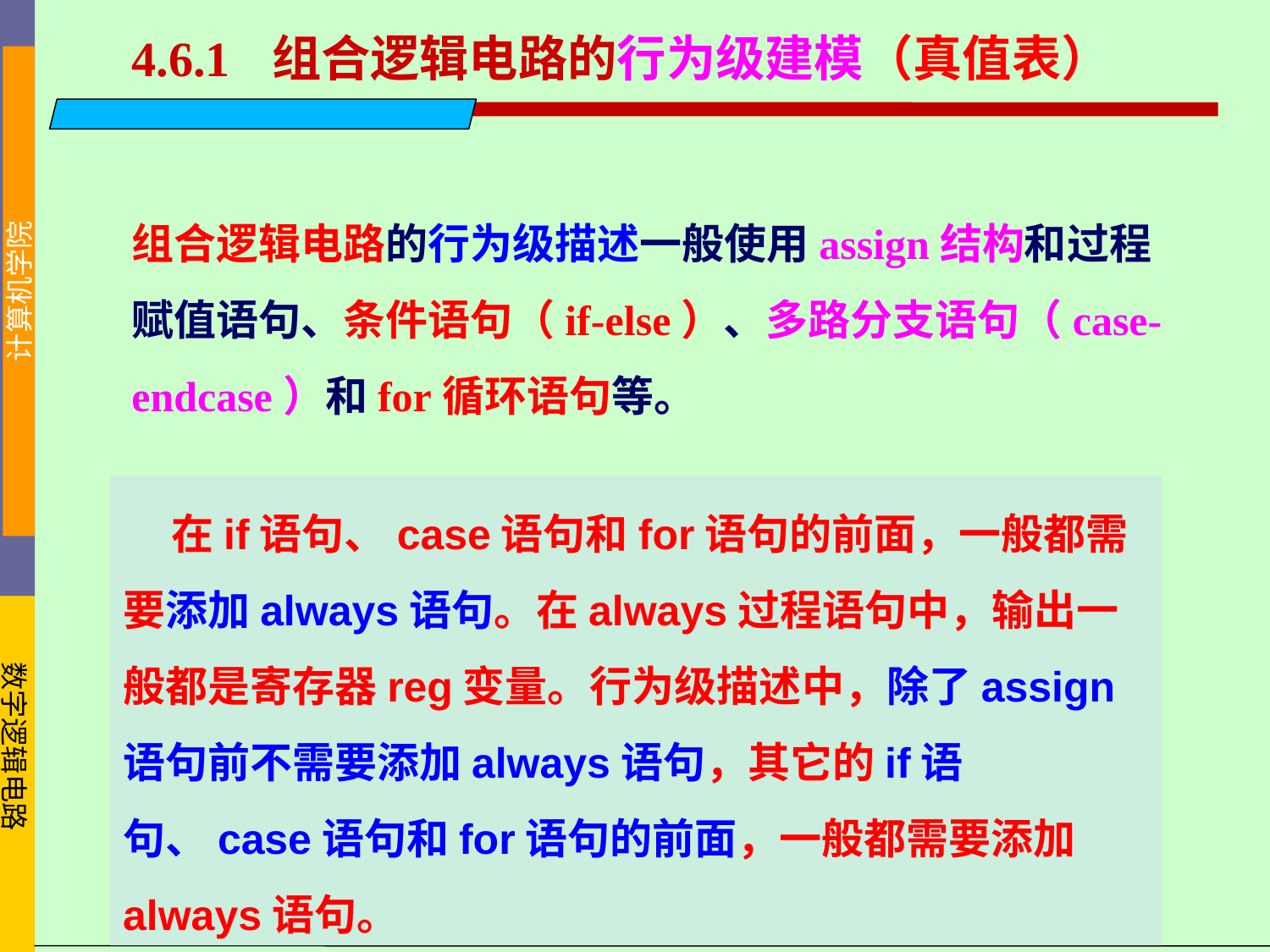

4.6.1 组合逻辑电路的行为级建模（真值表）
组合逻辑电路的行为级描述一般使用assign结构和过程赋值语句、条件语句（if-else）、多路分支语句（case-endcase）和for循环语句等。
    在if语句、case语句和for语句的前面，一般都需要添加always语句。在always过程语句中，输出一般都是寄存器reg变量。行为级描述中，除了assign语句前不需要添加always语句，其它的if语句、case语句和for语句的前面，一般都需要添加always语句。